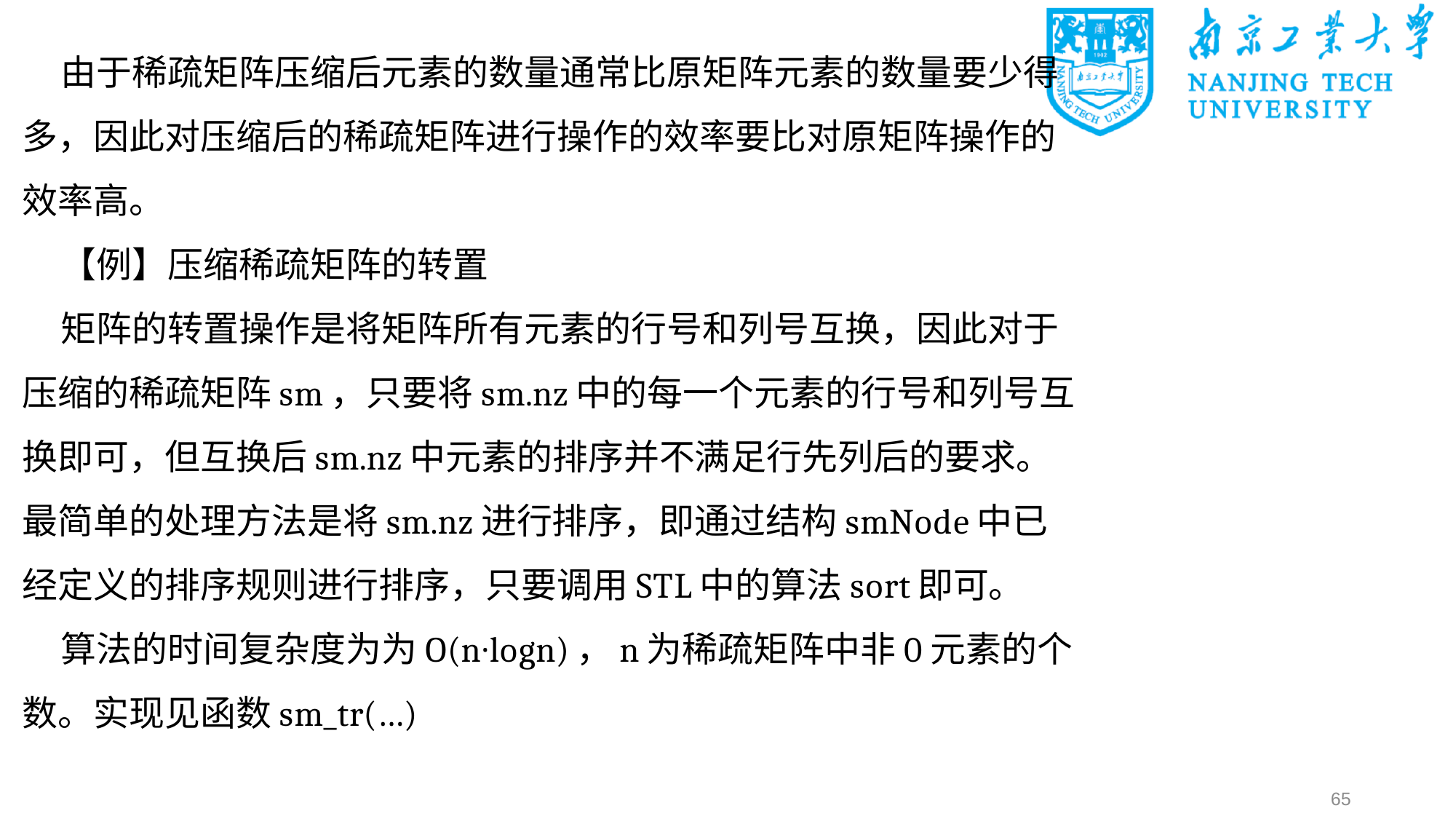

由于稀疏矩阵压缩后元素的数量通常比原矩阵元素的数量要少得多，因此对压缩后的稀疏矩阵进行操作的效率要比对原矩阵操作的效率高。
【例】压缩稀疏矩阵的转置
矩阵的转置操作是将矩阵所有元素的行号和列号互换，因此对于压缩的稀疏矩阵sm，只要将sm.nz中的每一个元素的行号和列号互换即可，但互换后sm.nz中元素的排序并不满足行先列后的要求。最简单的处理方法是将sm.nz进行排序，即通过结构smNode中已经定义的排序规则进行排序，只要调用STL中的算法sort即可。
算法的时间复杂度为为O(n∙log⁡n)，n为稀疏矩阵中非0元素的个数。实现见函数sm_tr(…)
65